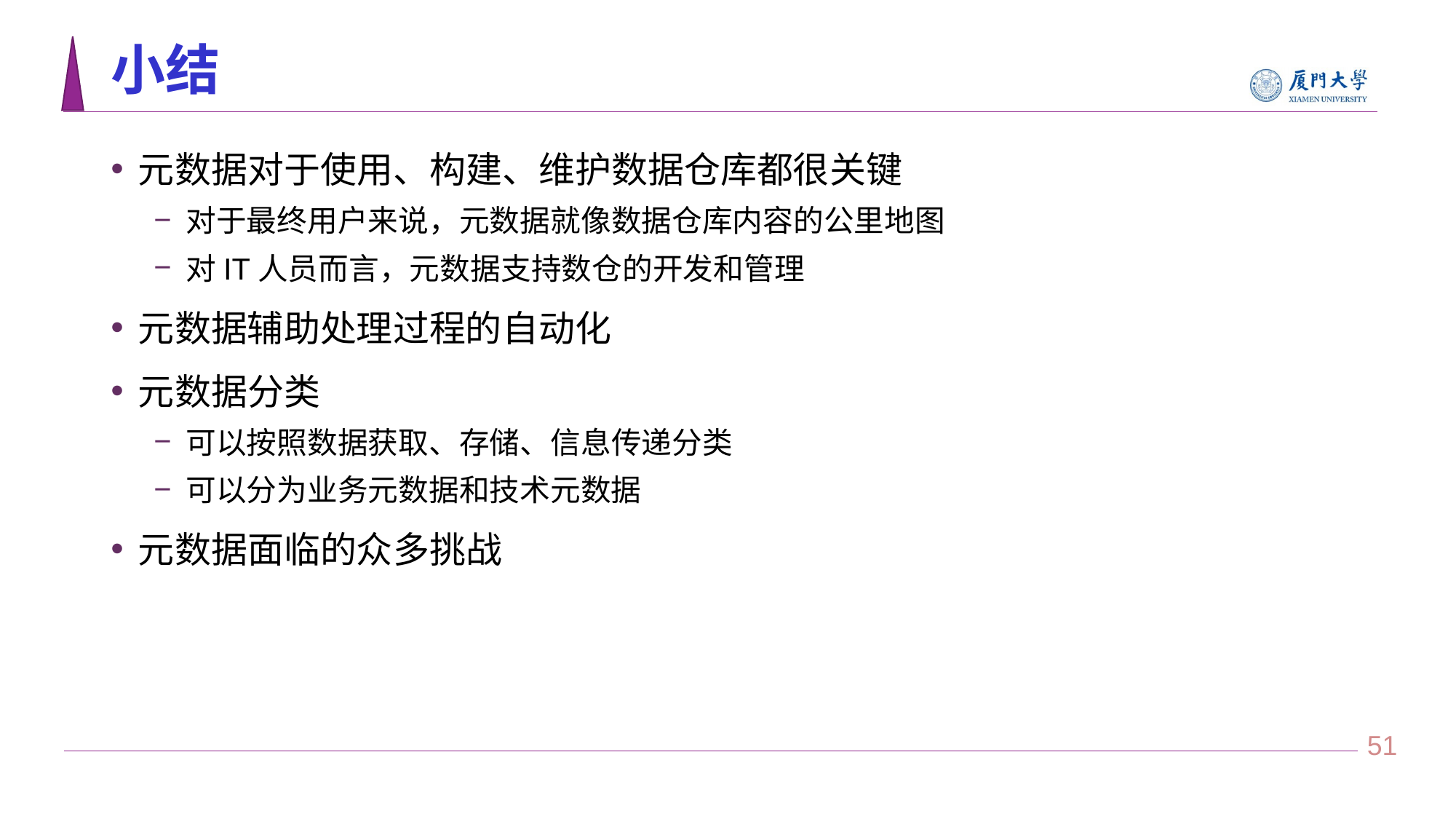

# 小结
元数据对于使用、构建、维护数据仓库都很关键
对于最终用户来说，元数据就像数据仓库内容的公里地图
对IT人员而言，元数据支持数仓的开发和管理
元数据辅助处理过程的自动化
元数据分类
可以按照数据获取、存储、信息传递分类
可以分为业务元数据和技术元数据
元数据面临的众多挑战
51